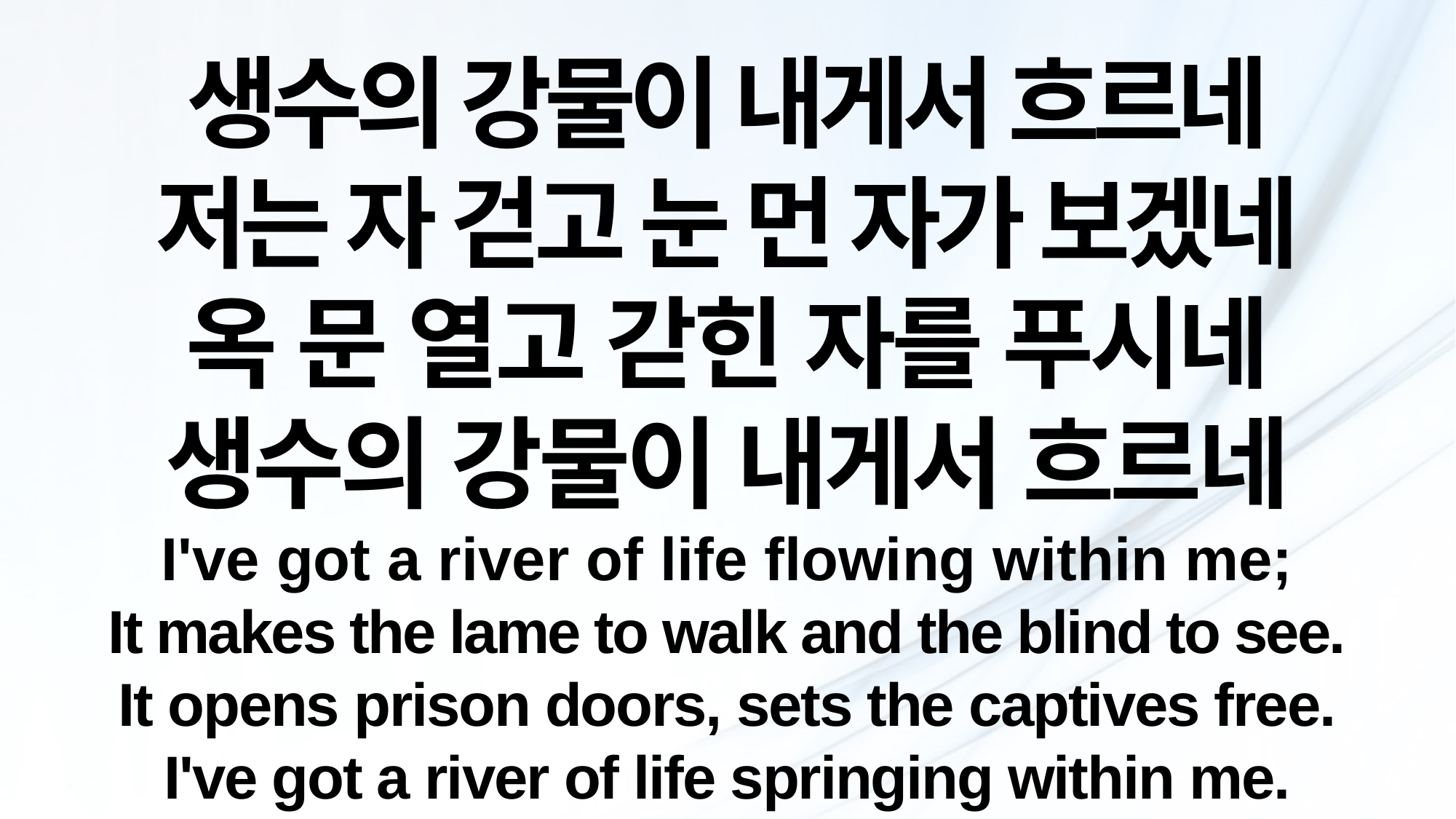

생수의 강물이 내게서 흐르네
저는 자 걷고 눈 먼 자가 보겠네
옥 문 열고 갇힌 자를 푸시네
생수의 강물이 내게서 흐르네
I've got a river of life flowing within me;
It makes the lame to walk and the blind to see.
It opens prison doors, sets the captives free.
I've got a river of life springing within me.